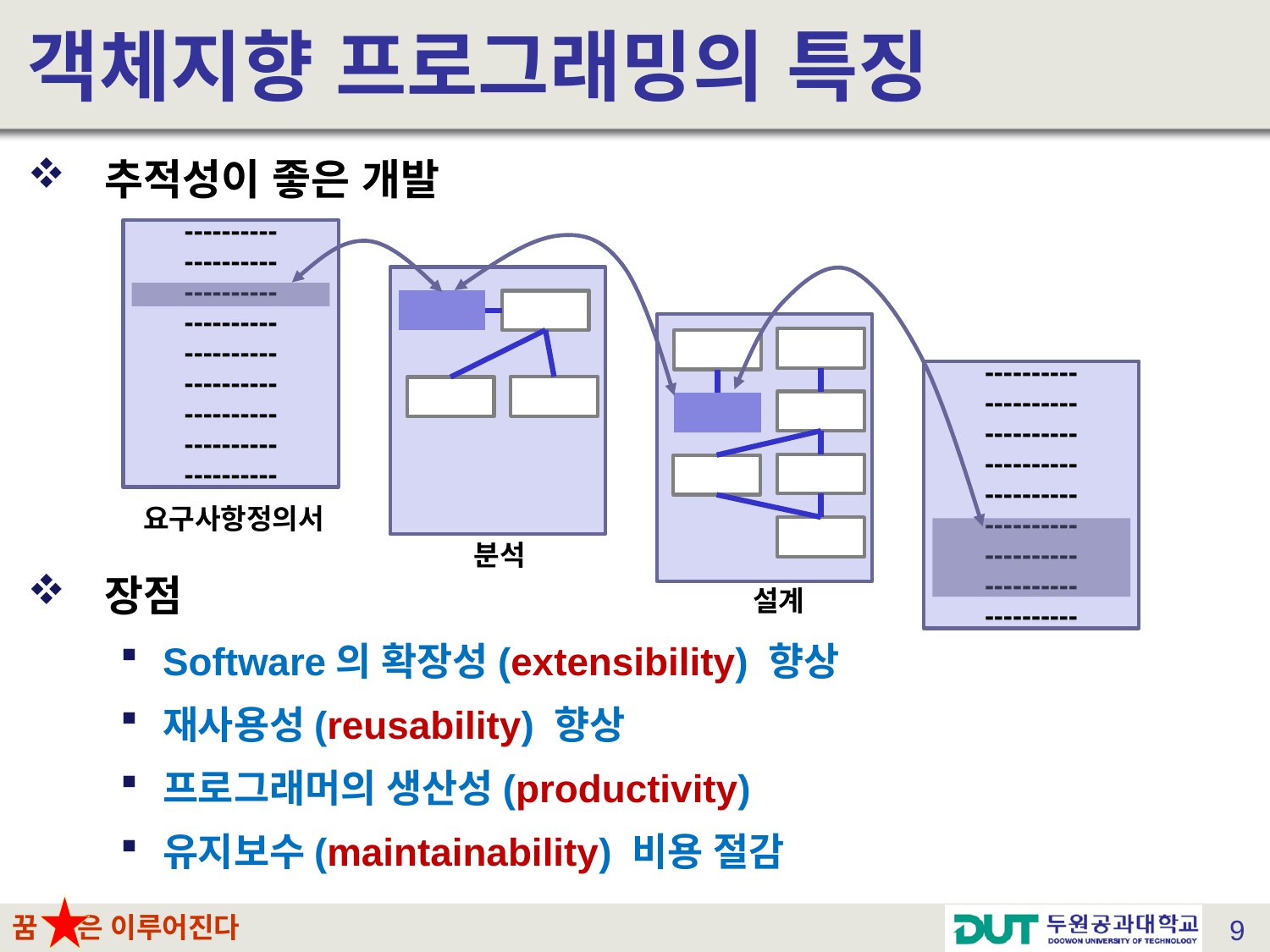

# 객체지향 프로그래밍의 특징
추적성이 좋은 개발

장점
Software의 확장성(extensibility) 향상
재사용성(reusability) 향상
프로그래머의 생산성(productivity)
유지보수(maintainability) 비용 절감
----------
----------
----------
----------
----------
----------
----------
----------
----------

----------
----------
----------
----------
----------
----------
----------
----------
----------

요구사항정의서

분석
설계